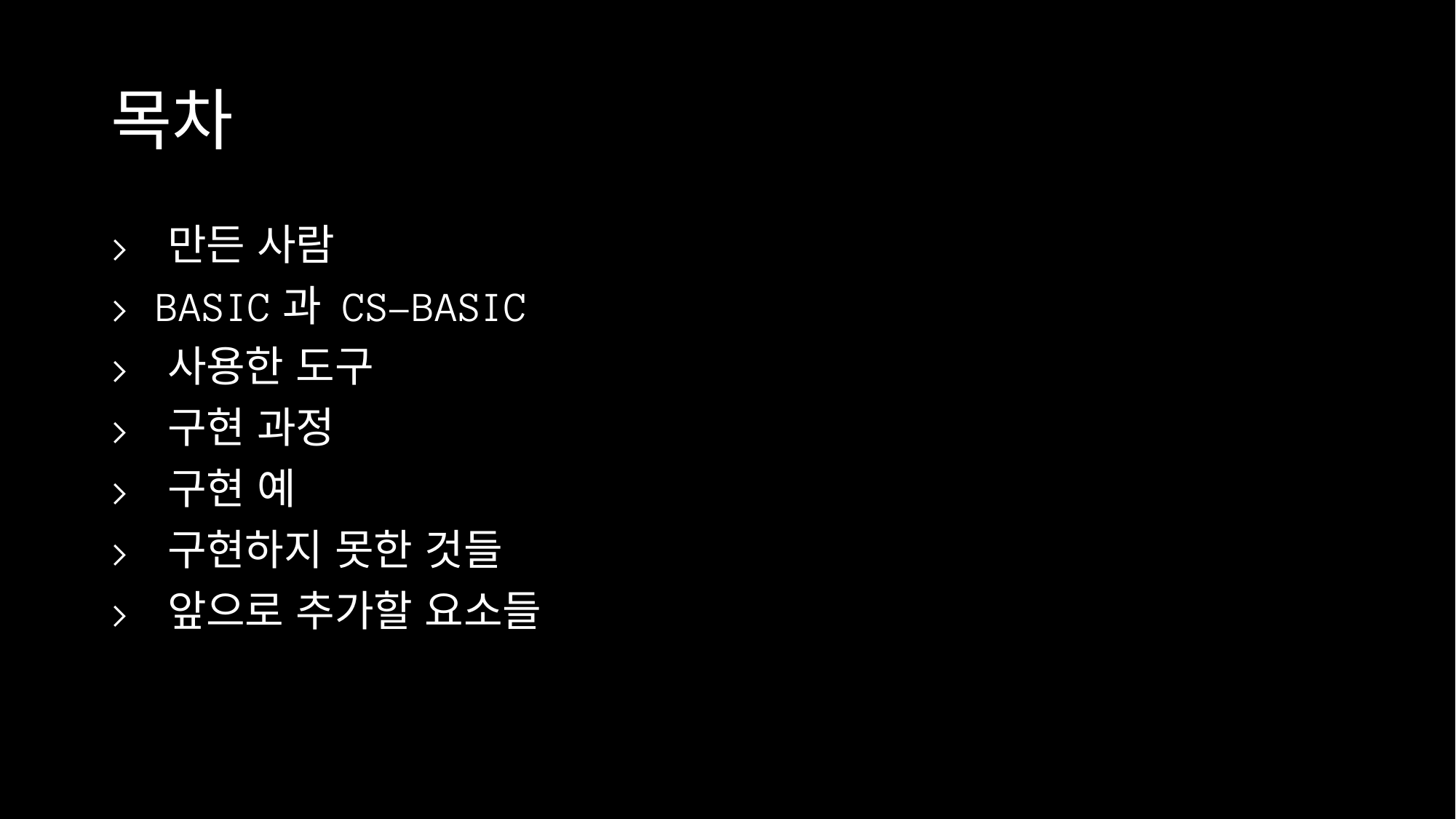

# 목차
> 만든 사람
> BASIC과 CS-BASIC
> 사용한 도구
> 구현 과정
> 구현 예
> 구현하지 못한 것들
> 앞으로 추가할 요소들